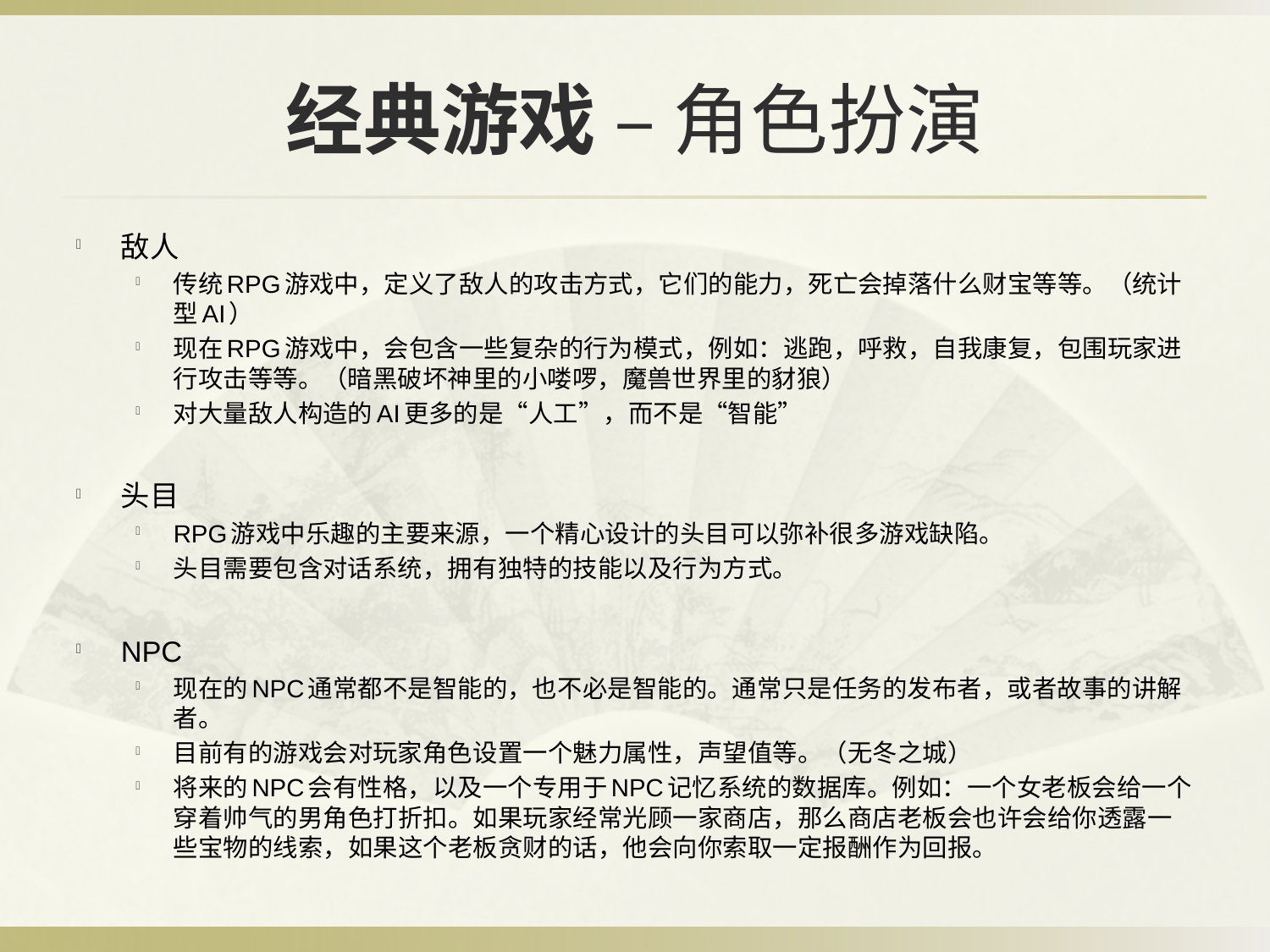

# 经典游戏 – 角色扮演
敌人
传统RPG游戏中，定义了敌人的攻击方式，它们的能力，死亡会掉落什么财宝等等。（统计型AI）
现在RPG游戏中，会包含一些复杂的行为模式，例如：逃跑，呼救，自我康复，包围玩家进行攻击等等。（暗黑破坏神里的小喽啰，魔兽世界里的豺狼）
对大量敌人构造的AI更多的是“人工”，而不是“智能”

头目
RPG游戏中乐趣的主要来源，一个精心设计的头目可以弥补很多游戏缺陷。
头目需要包含对话系统，拥有独特的技能以及行为方式。

NPC
现在的NPC通常都不是智能的，也不必是智能的。通常只是任务的发布者，或者故事的讲解者。
目前有的游戏会对玩家角色设置一个魅力属性，声望值等。（无冬之城）
将来的NPC会有性格，以及一个专用于NPC记忆系统的数据库。例如：一个女老板会给一个穿着帅气的男角色打折扣。如果玩家经常光顾一家商店，那么商店老板会也许会给你透露一些宝物的线索，如果这个老板贪财的话，他会向你索取一定报酬作为回报。